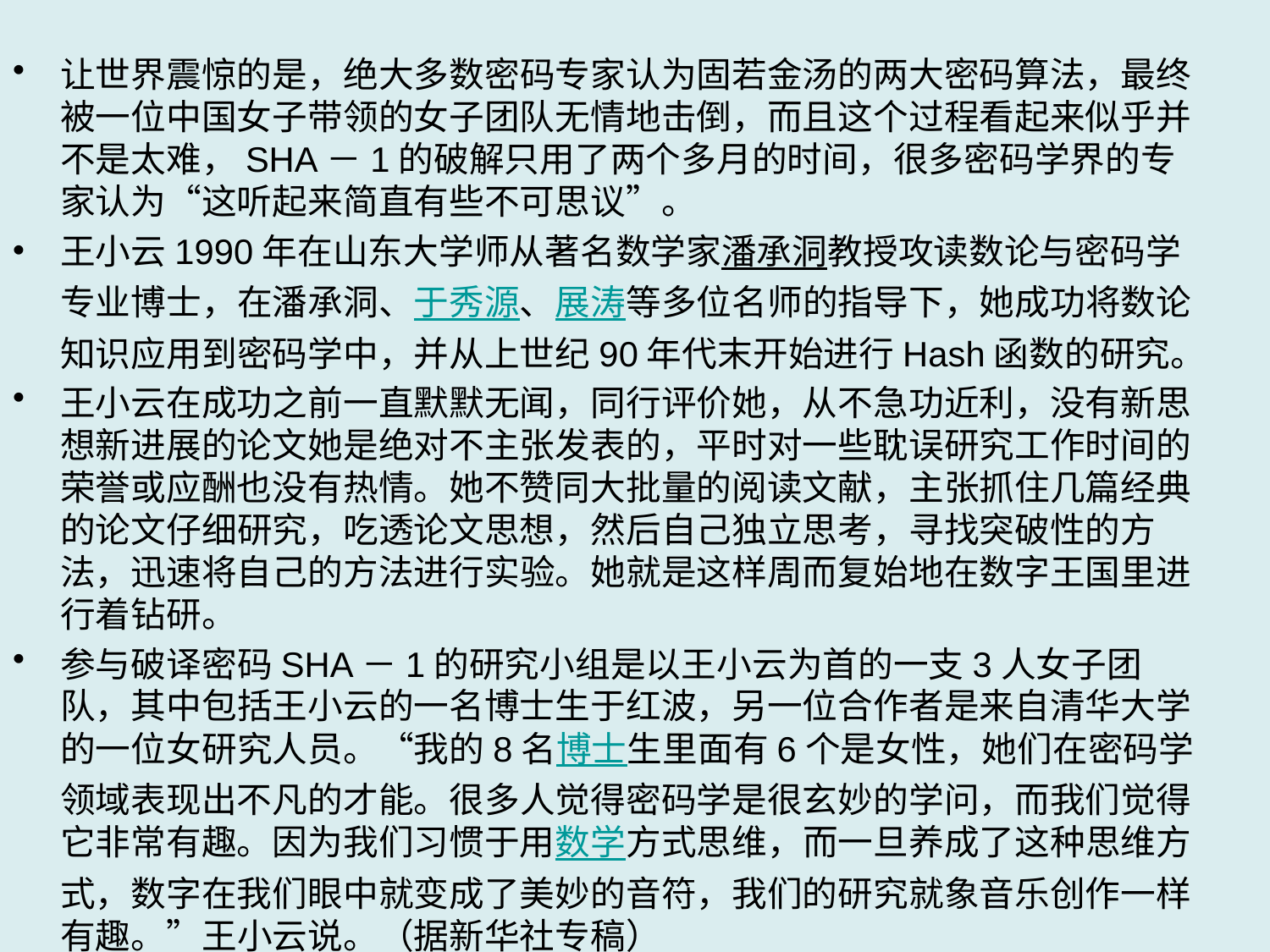

让世界震惊的是，绝大多数密码专家认为固若金汤的两大密码算法，最终被一位中国女子带领的女子团队无情地击倒，而且这个过程看起来似乎并不是太难，SHA－1的破解只用了两个多月的时间，很多密码学界的专家认为“这听起来简直有些不可思议”。
王小云1990年在山东大学师从著名数学家潘承洞教授攻读数论与密码学专业博士，在潘承洞、于秀源、展涛等多位名师的指导下，她成功将数论知识应用到密码学中，并从上世纪90年代末开始进行Hash函数的研究。
王小云在成功之前一直默默无闻，同行评价她，从不急功近利，没有新思想新进展的论文她是绝对不主张发表的，平时对一些耽误研究工作时间的荣誉或应酬也没有热情。她不赞同大批量的阅读文献，主张抓住几篇经典的论文仔细研究，吃透论文思想，然后自己独立思考，寻找突破性的方法，迅速将自己的方法进行实验。她就是这样周而复始地在数字王国里进行着钻研。
参与破译密码SHA－1的研究小组是以王小云为首的一支3人女子团队，其中包括王小云的一名博士生于红波，另一位合作者是来自清华大学的一位女研究人员。“我的8名博士生里面有6个是女性，她们在密码学领域表现出不凡的才能。很多人觉得密码学是很玄妙的学问，而我们觉得它非常有趣。因为我们习惯于用数学方式思维，而一旦养成了这种思维方式，数字在我们眼中就变成了美妙的音符，我们的研究就象音乐创作一样有趣。”王小云说。（据新华社专稿）